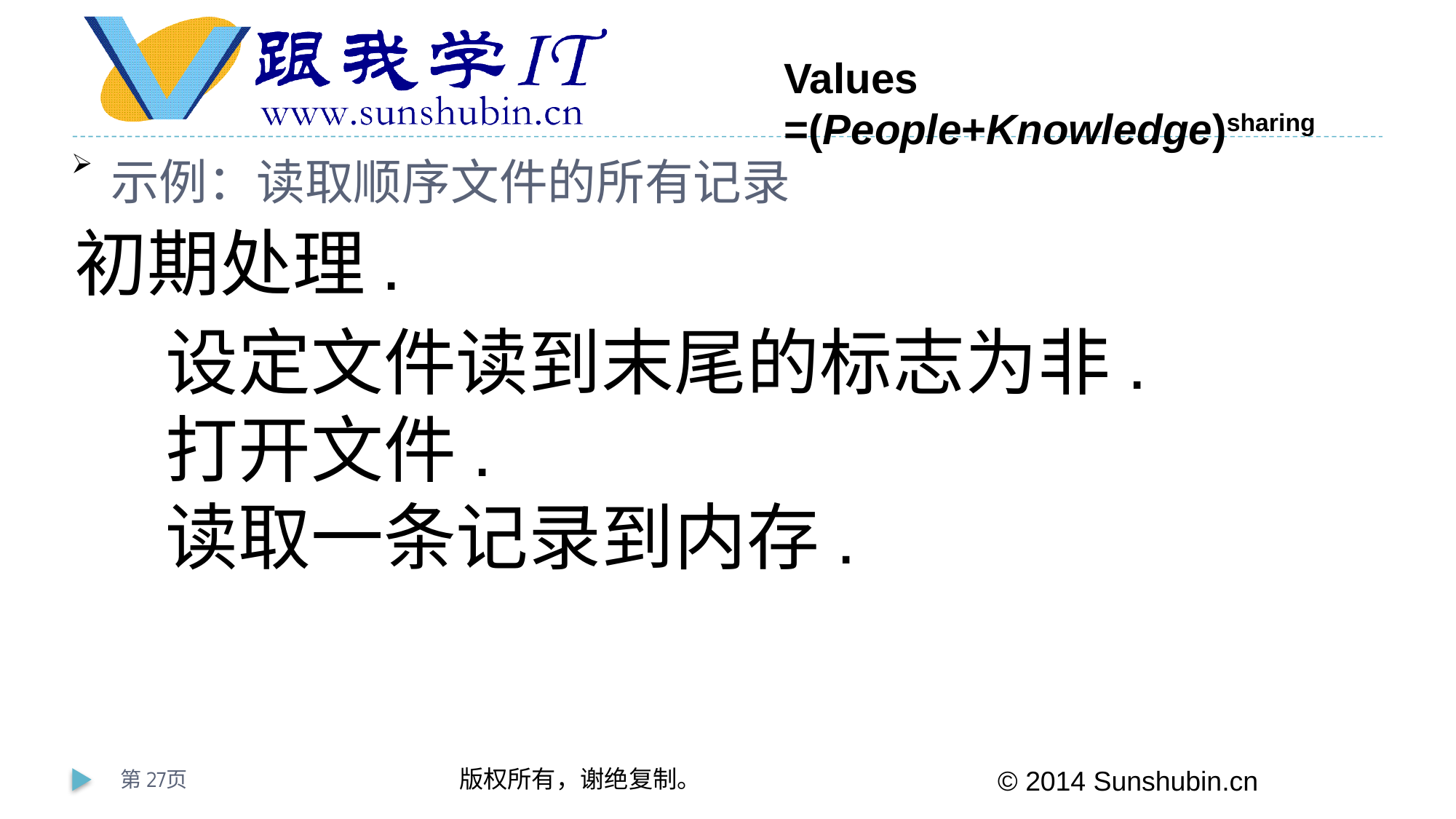

示例：读取顺序文件的所有记录
初期处理.
设定文件读到末尾的标志为非.
打开文件.
读取一条记录到内存.
第27页